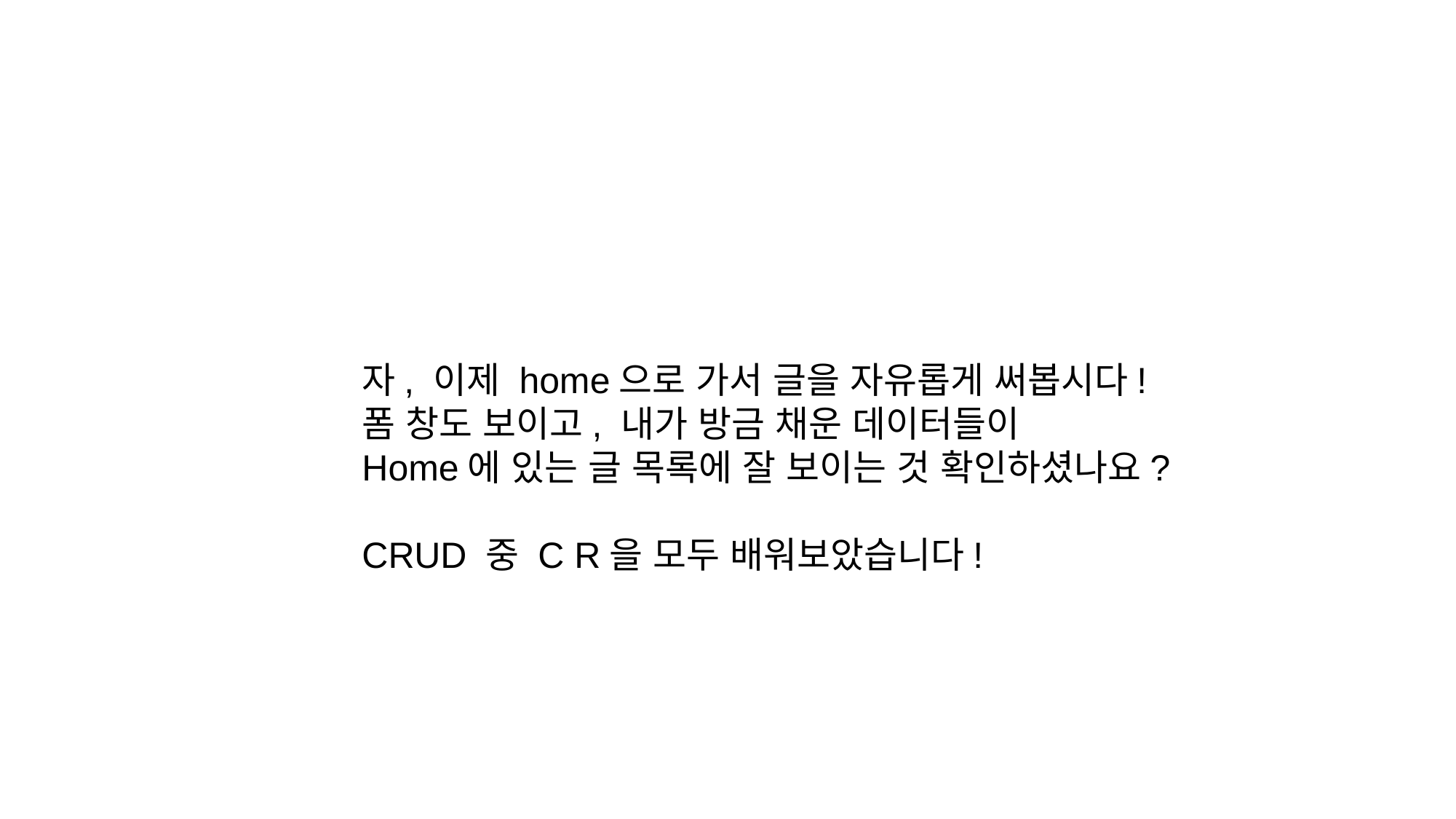

자, 이제 home으로 가서 글을 자유롭게 써봅시다!
폼 창도 보이고, 내가 방금 채운 데이터들이
Home에 있는 글 목록에 잘 보이는 것 확인하셨나요?

CRUD 중 C R을 모두 배워보았습니다!